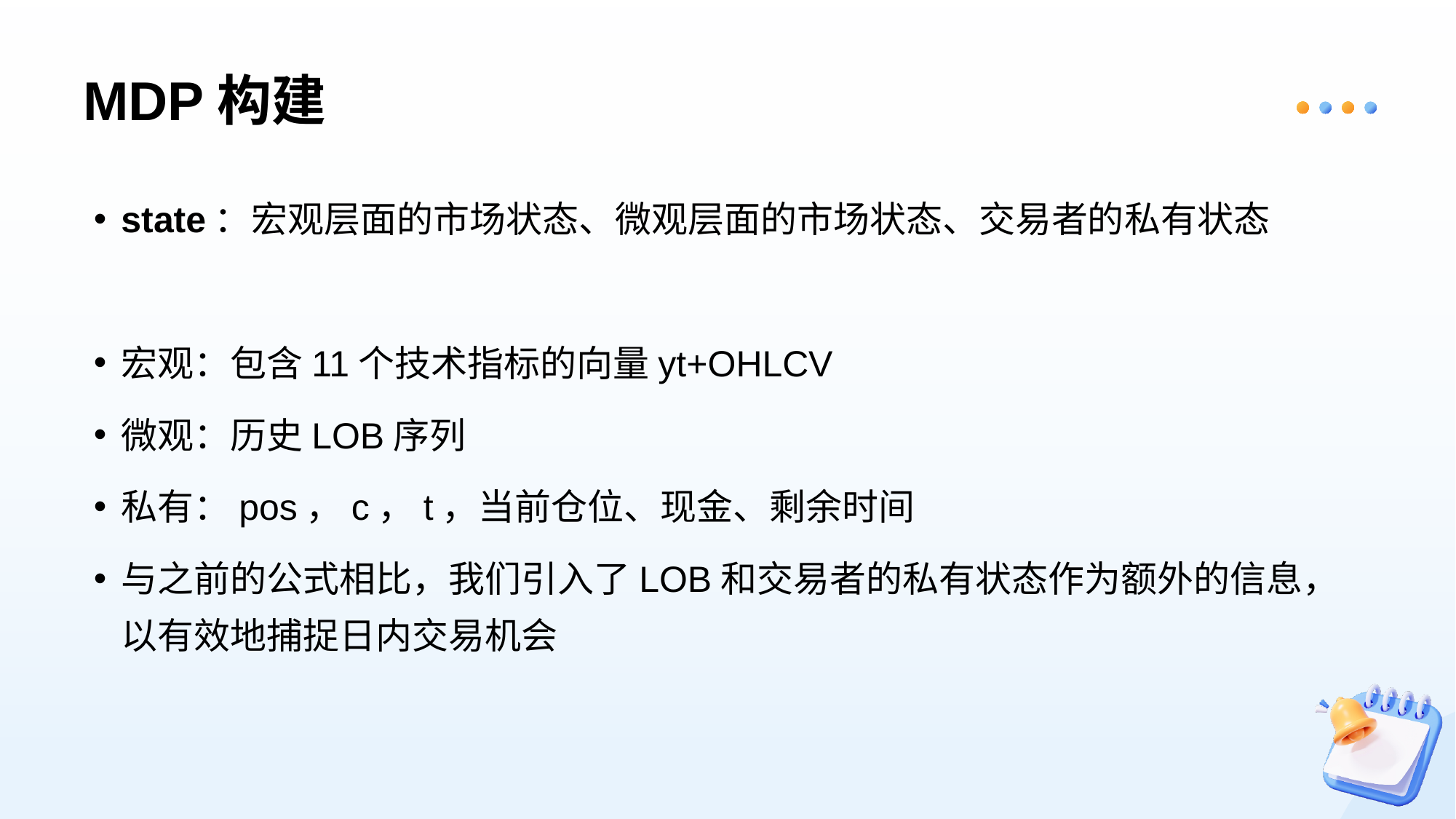

# MDP构建
state：宏观层面的市场状态、微观层面的市场状态、交易者的私有状态

宏观：包含11个技术指标的向量yt+OHLCV
微观：历史LOB序列
私有：pos，c，t，当前仓位、现金、剩余时间
与之前的公式相比，我们引入了LOB和交易者的私有状态作为额外的信息，以有效地捕捉日内交易机会